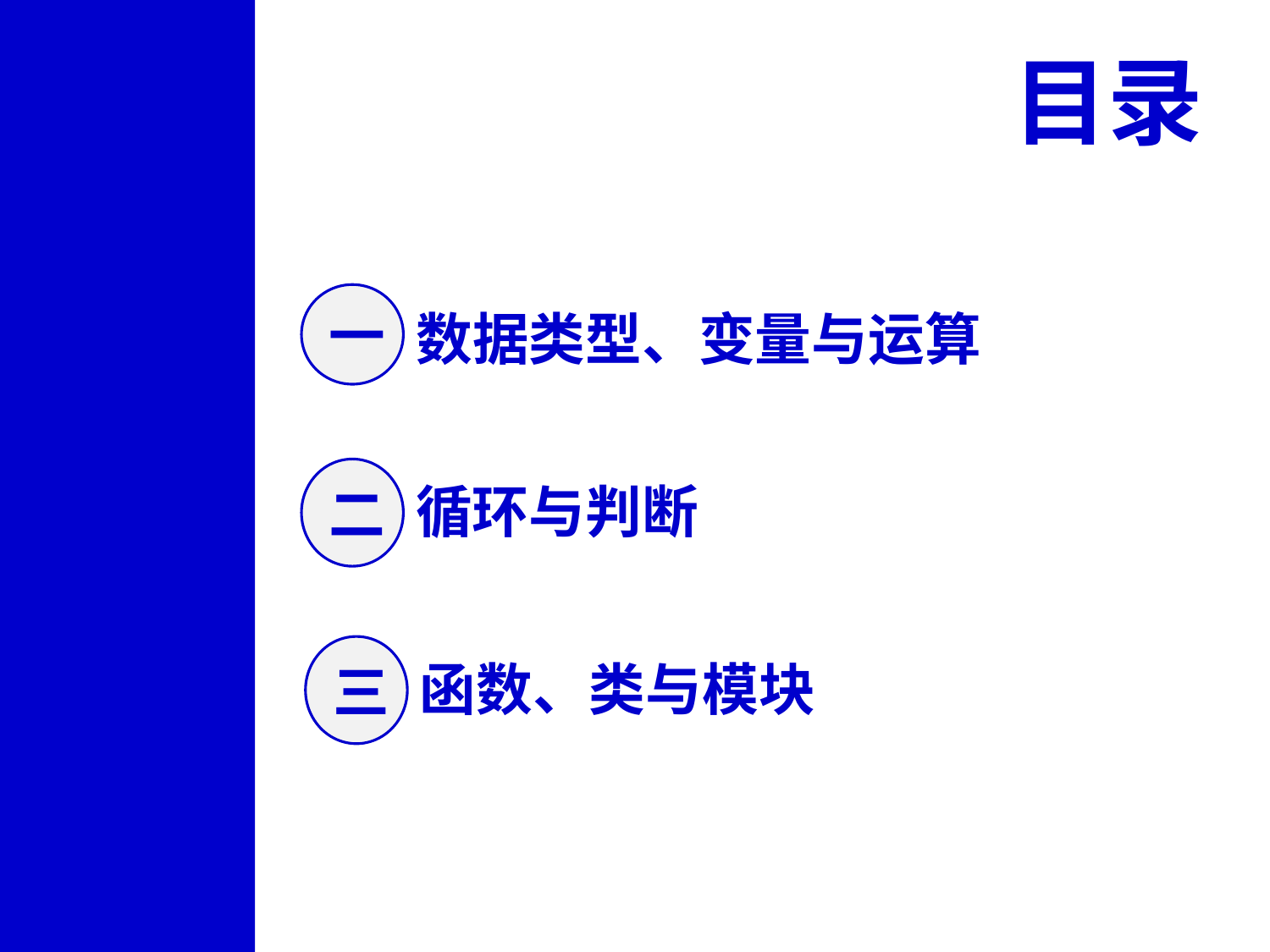

目录
一
数据类型、变量与运算
二
循环与判断
三
函数、类与模块